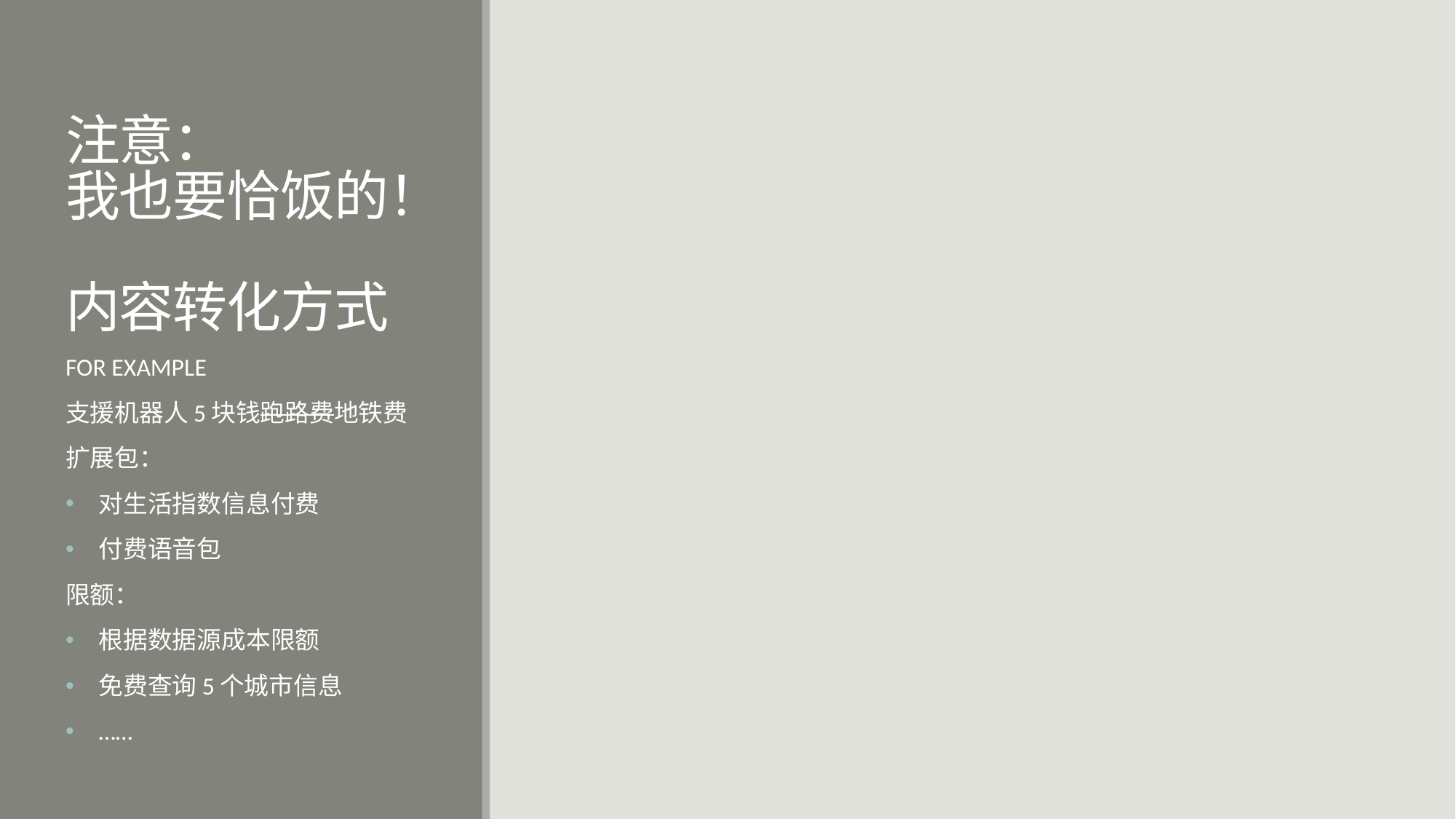

# 注意： 我也要恰饭的！ 内容转化方式

FOR EXAMPLE
支援机器人5块钱跑路费地铁费
扩展包：
对生活指数信息付费
付费语音包
限额：
根据数据源成本限额
免费查询5个城市信息
……